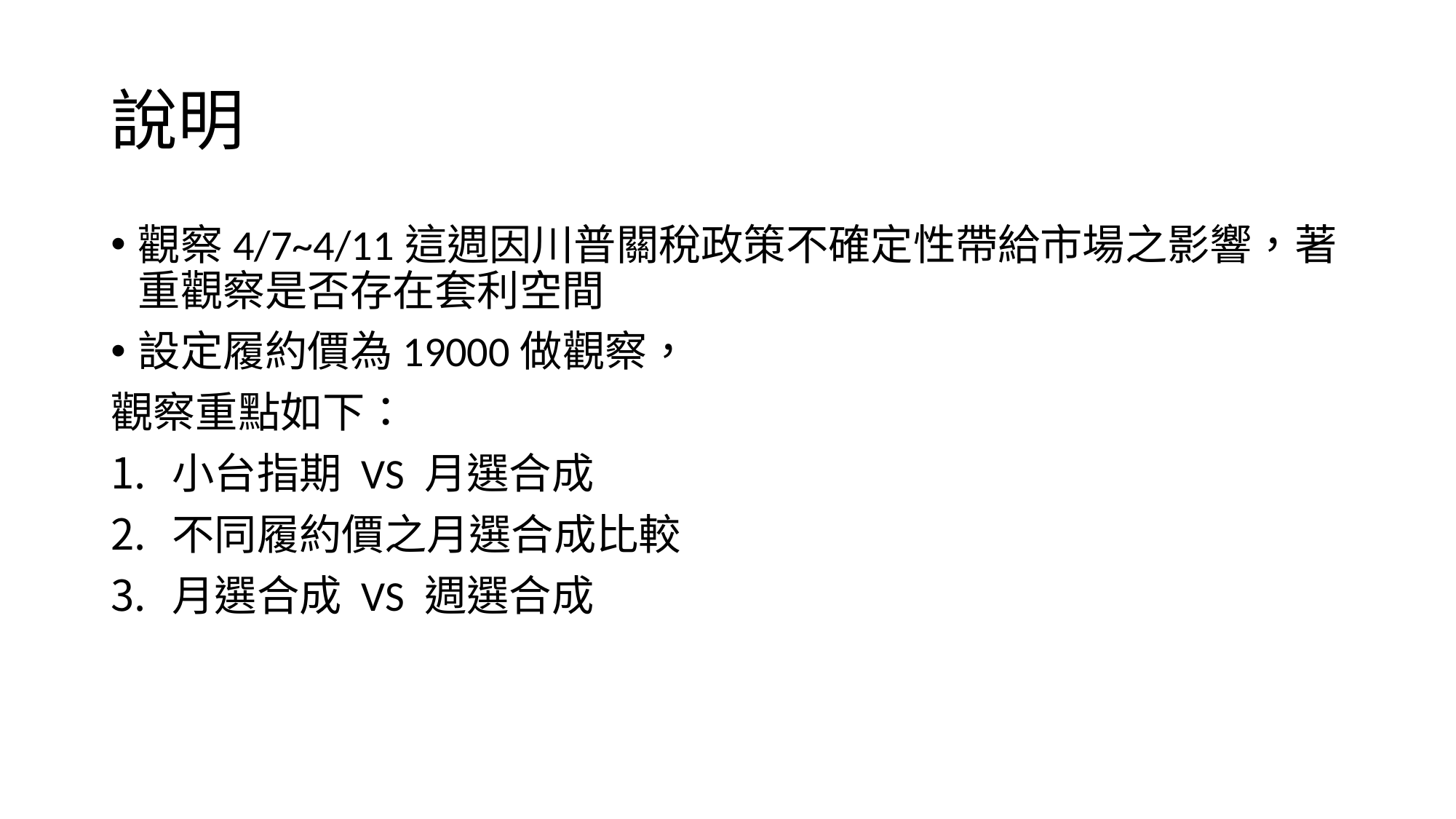

# 說明
觀察4/7~4/11這週因川普關稅政策不確定性帶給市場之影響，著重觀察是否存在套利空間
設定履約價為19000做觀察，
觀察重點如下：
小台指期 VS 月選合成
不同履約價之月選合成比較
月選合成 VS 週選合成